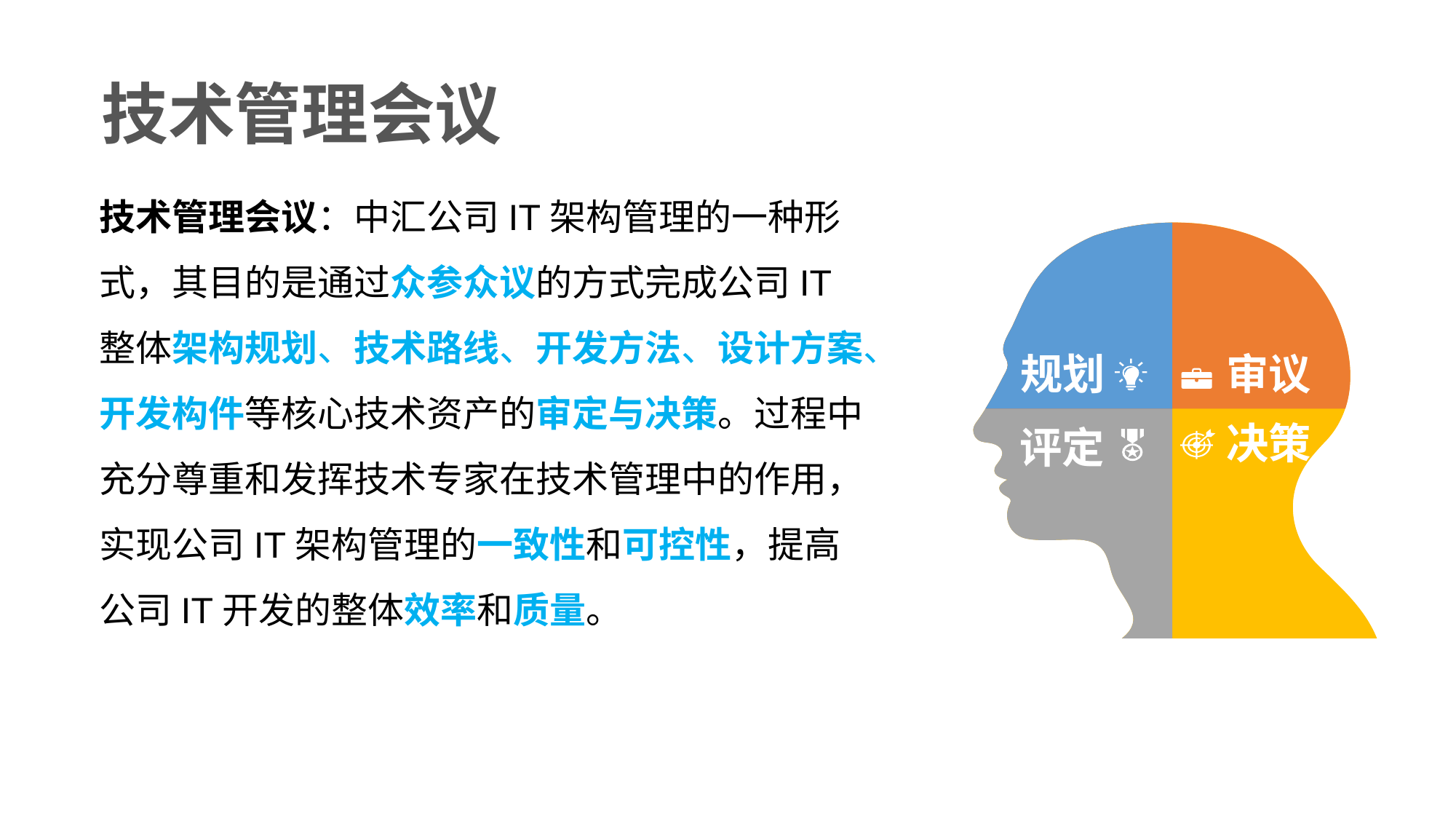

技术管理会议
技术管理会议：中汇公司IT架构管理的一种形式，其目的是通过众参众议的方式完成公司IT整体架构规划、技术路线、开发方法、设计方案、开发构件等核心技术资产的审定与决策。过程中充分尊重和发挥技术专家在技术管理中的作用，实现公司IT架构管理的一致性和可控性，提高公司IT开发的整体效率和质量。

规划
审议

决策
评定